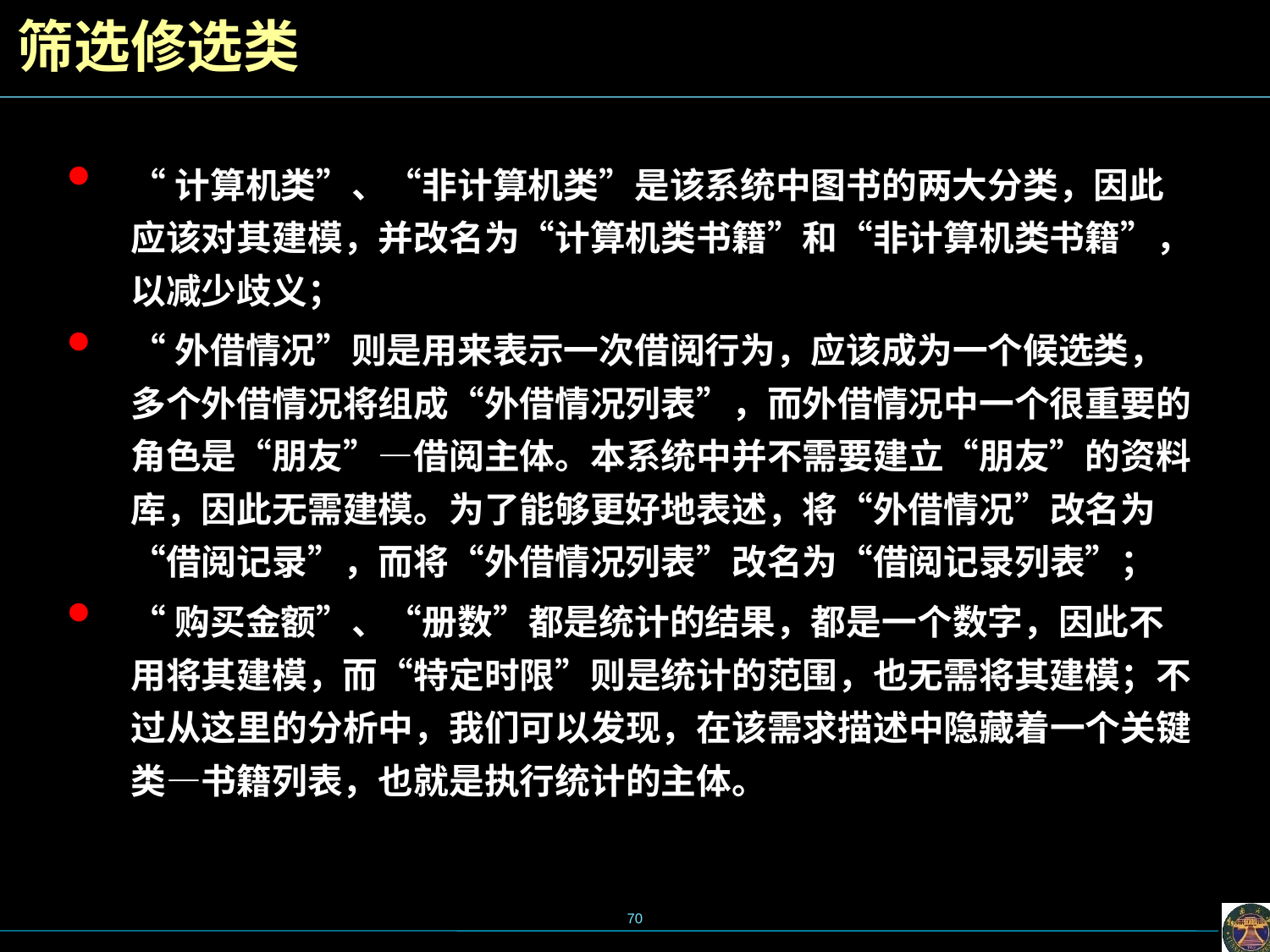

筛选修选类
“计算机类”、“非计算机类”是该系统中图书的两大分类，因此应该对其建模，并改名为“计算机类书籍”和“非计算机类书籍”，以减少歧义；
“外借情况”则是用来表示一次借阅行为，应该成为一个候选类，多个外借情况将组成“外借情况列表”，而外借情况中一个很重要的角色是“朋友”—借阅主体。本系统中并不需要建立“朋友”的资料库，因此无需建模。为了能够更好地表述，将“外借情况”改名为“借阅记录”，而将“外借情况列表”改名为“借阅记录列表”；
“购买金额”、“册数”都是统计的结果，都是一个数字，因此不用将其建模，而“特定时限”则是统计的范围，也无需将其建模；不过从这里的分析中，我们可以发现，在该需求描述中隐藏着一个关键类—书籍列表，也就是执行统计的主体。